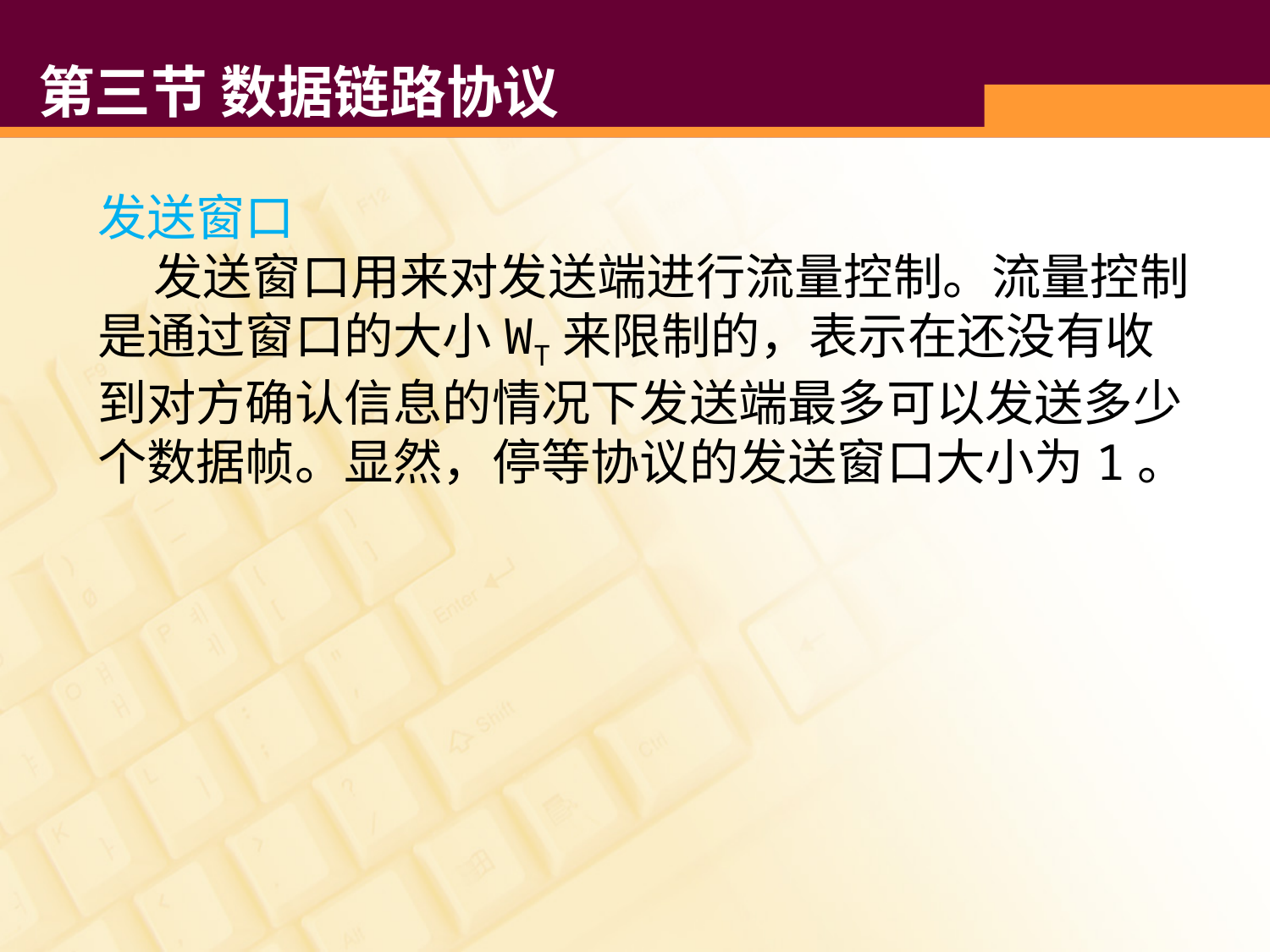

# 第三节 数据链路协议
发送窗口
    发送窗口用来对发送端进行流量控制。流量控制是通过窗口的大小WT来限制的，表示在还没有收到对方确认信息的情况下发送端最多可以发送多少个数据帧。显然，停等协议的发送窗口大小为1。